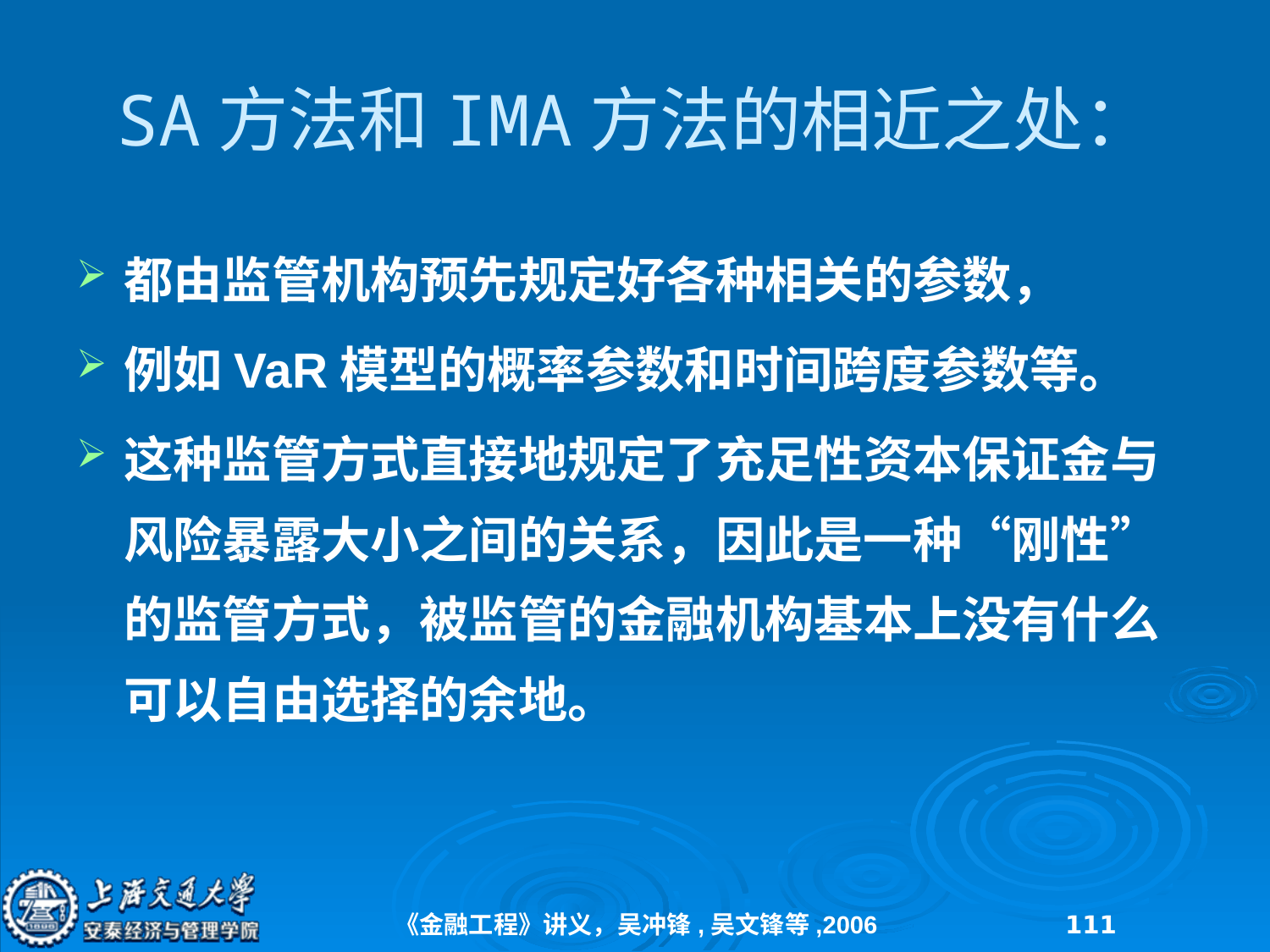

# SA方法和IMA方法的相近之处：
都由监管机构预先规定好各种相关的参数，
例如VaR模型的概率参数和时间跨度参数等。
这种监管方式直接地规定了充足性资本保证金与风险暴露大小之间的关系，因此是一种“刚性”的监管方式，被监管的金融机构基本上没有什么可以自由选择的余地。